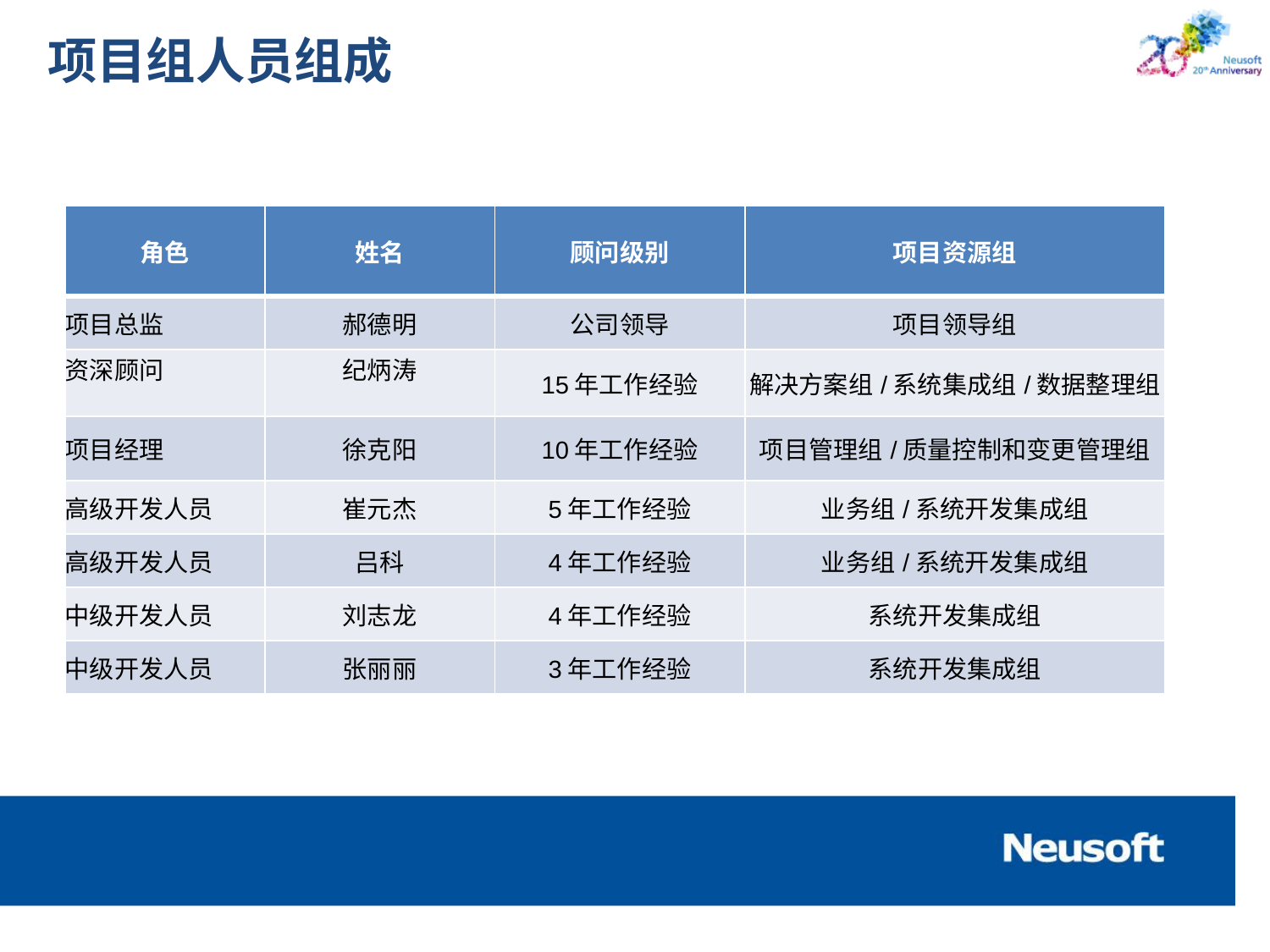

# 项目组人员组成
| 角色 | 姓名 | 顾问级别 | 项目资源组 |
| --- | --- | --- | --- |
| 项目总监 | 郝德明 | 公司领导 | 项目领导组 |
| 资深顾问 | 纪炳涛 | 15年工作经验 | 解决方案组/系统集成组/数据整理组 |
| 项目经理 | 徐克阳 | 10年工作经验 | 项目管理组/质量控制和变更管理组 |
| 高级开发人员 | 崔元杰 | 5年工作经验 | 业务组/系统开发集成组 |
| 高级开发人员 | 吕科 | 4年工作经验 | 业务组/系统开发集成组 |
| 中级开发人员 | 刘志龙 | 4年工作经验 | 系统开发集成组 |
| 中级开发人员 | 张丽丽 | 3年工作经验 | 系统开发集成组 |